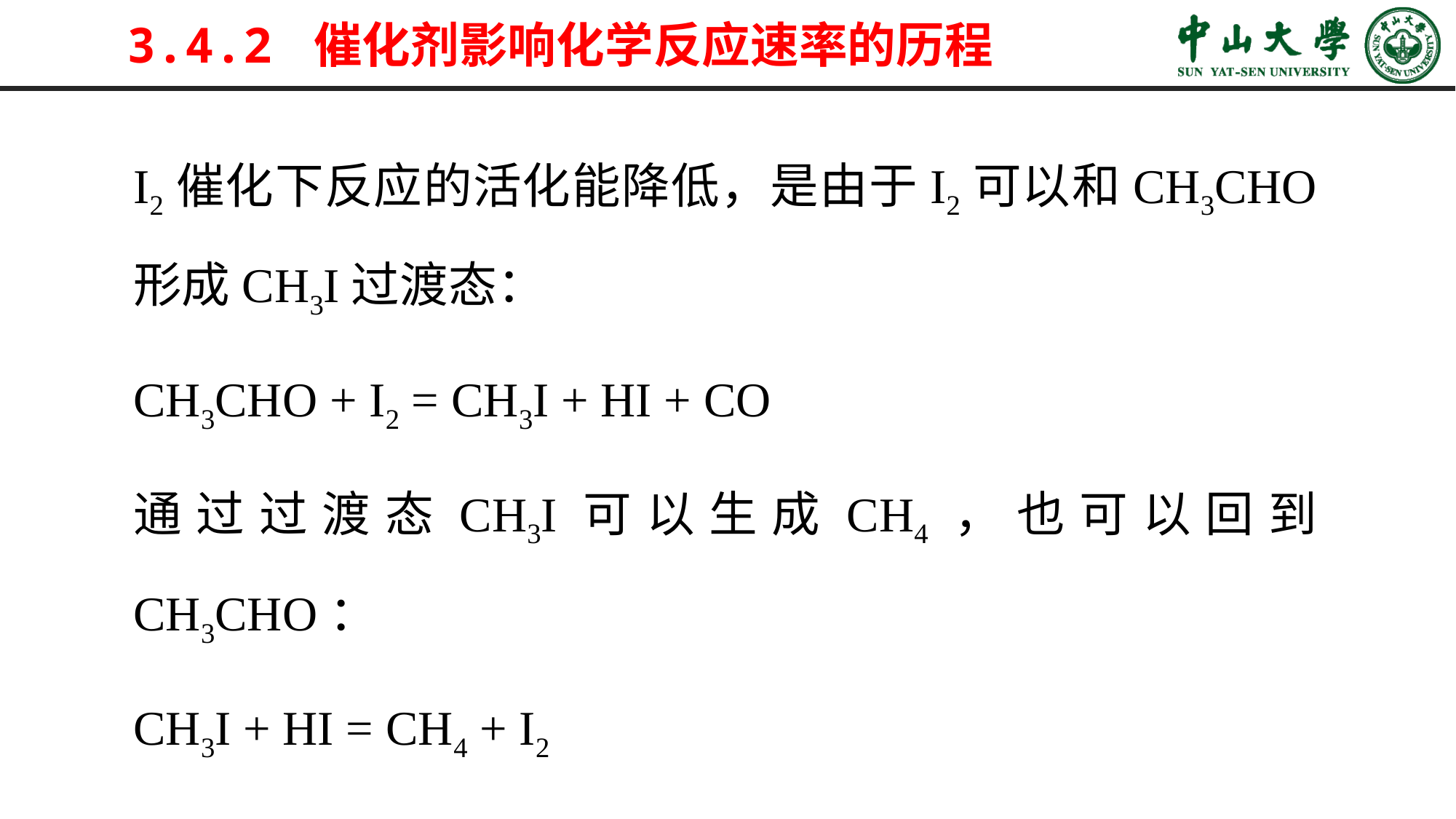

# 3.4.2 催化剂影响化学反应速率的历程
I2催化下反应的活化能降低，是由于I2可以和CH3CHO形成CH3I过渡态：
CH3CHO + I2 = CH3I + HI + CO
通过过渡态CH3I可以生成CH4，也可以回到CH3CHO：
CH3I + HI = CH4 + I2
CH3I + HI + CO = CH3CHO + I2